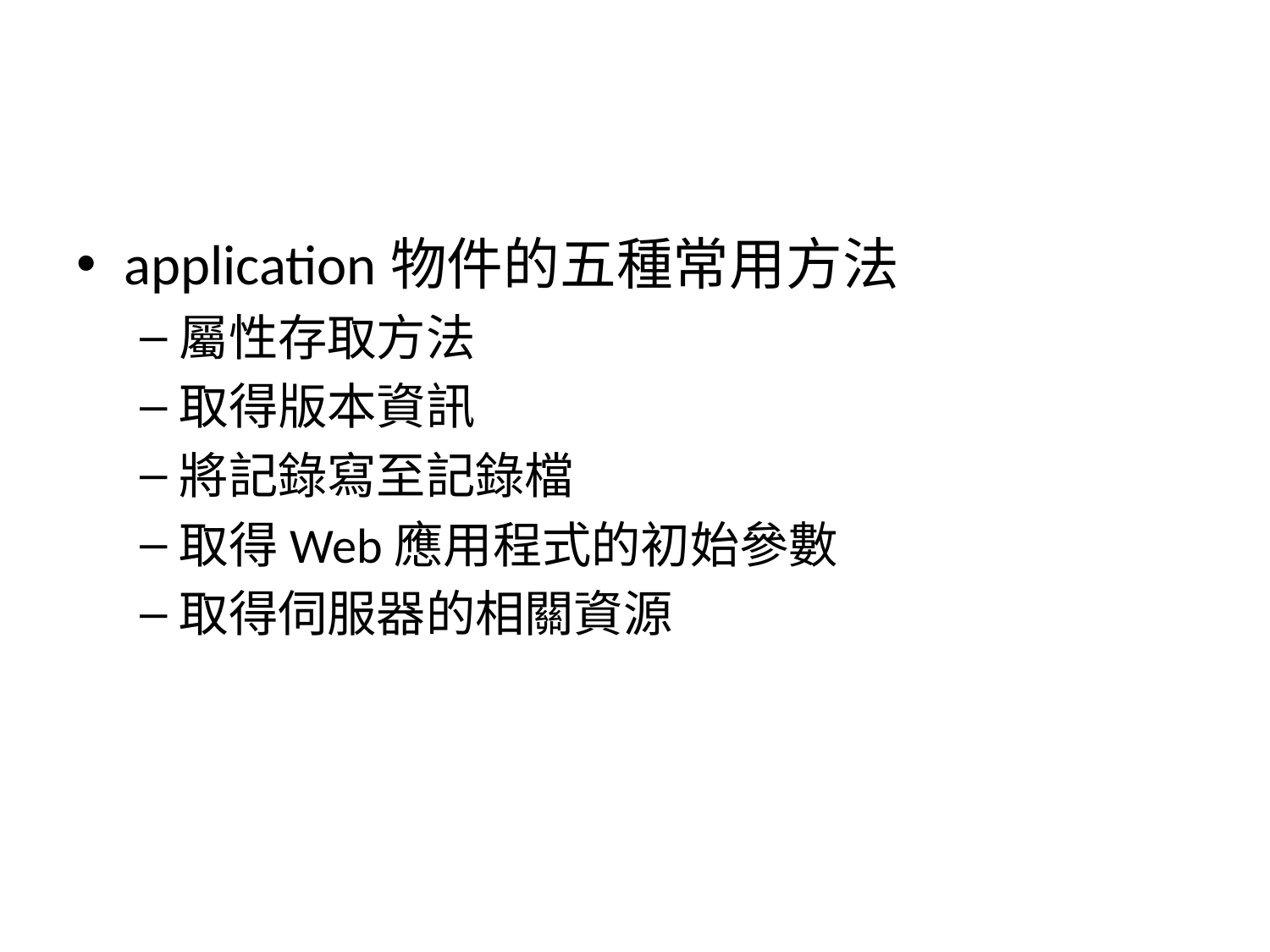

#
application物件的五種常用方法
屬性存取方法
取得版本資訊
將記錄寫至記錄檔
取得Web應用程式的初始參數
取得伺服器的相關資源